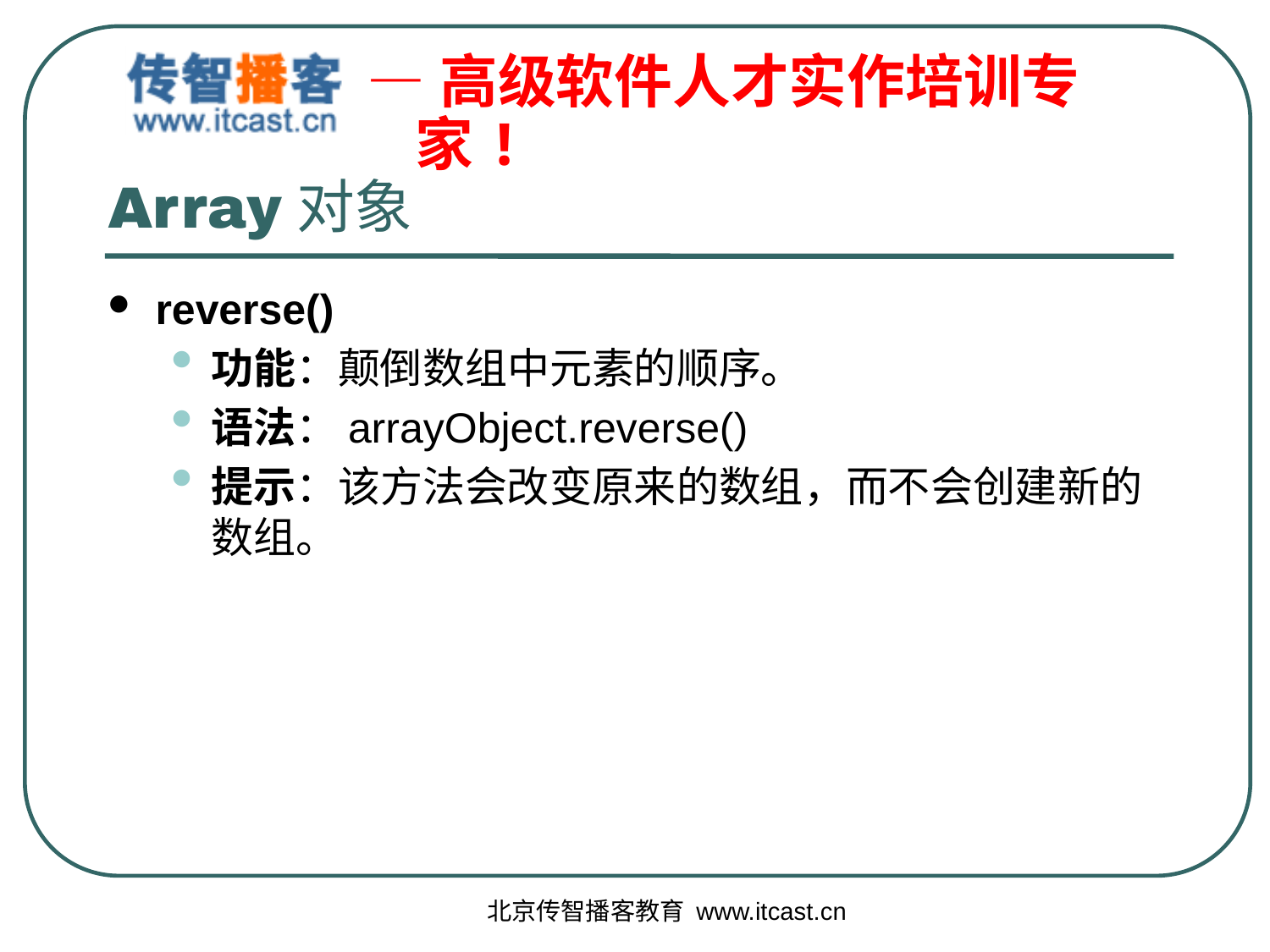

# Array对象
reverse()
功能：颠倒数组中元素的顺序。
语法：arrayObject.reverse()
提示：该方法会改变原来的数组，而不会创建新的数组。